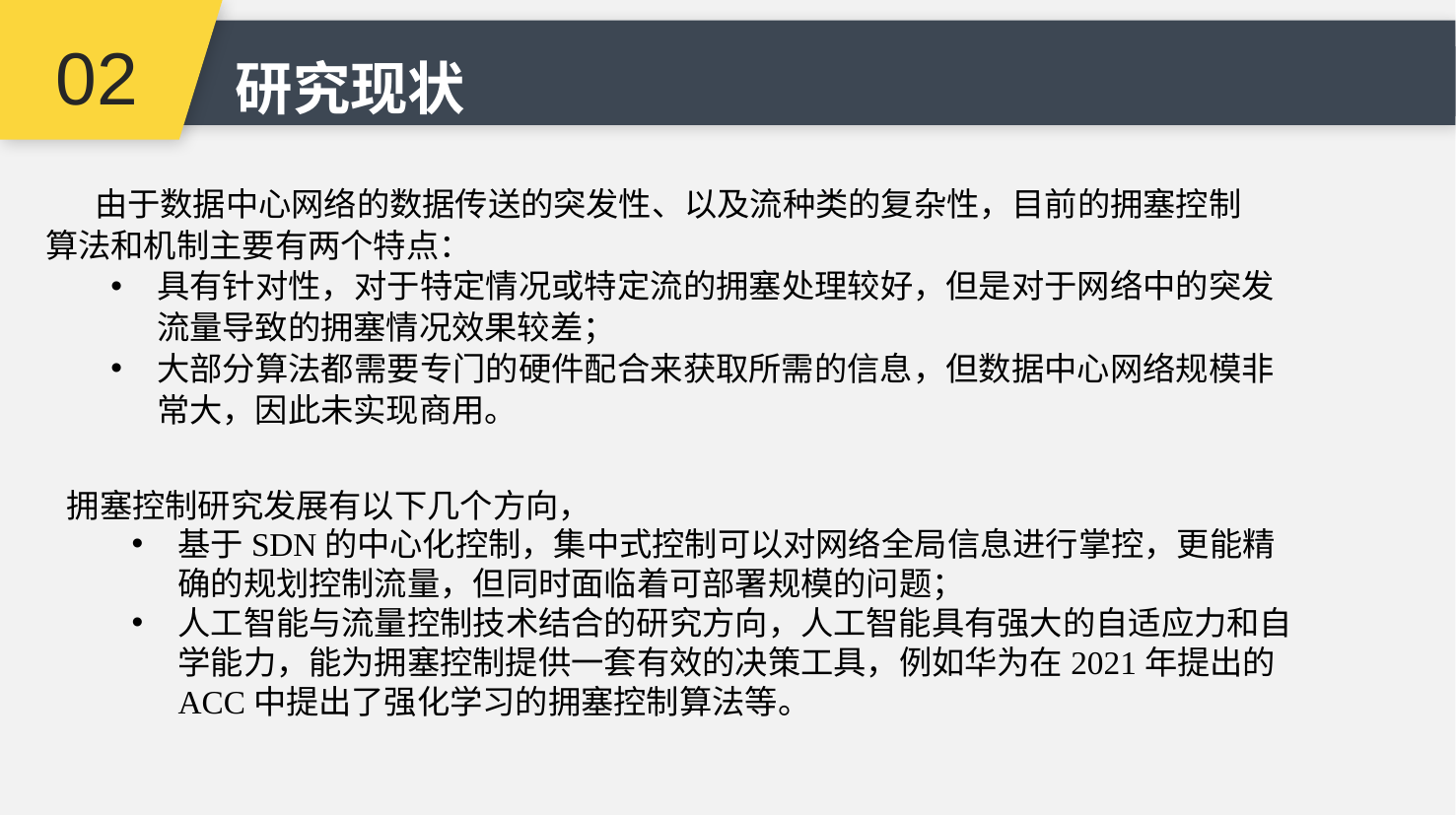

02
研究现状

由于数据中心网络的数据传送的突发性、以及流种类的复杂性，目前的拥塞控制算法和机制主要有两个特点：
具有针对性，对于特定情况或特定流的拥塞处理较好，但是对于网络中的突发流量导致的拥塞情况效果较差；
大部分算法都需要专门的硬件配合来获取所需的信息，但数据中心网络规模非常大，因此未实现商用。
拥塞控制研究发展有以下几个方向，
基于SDN的中心化控制，集中式控制可以对网络全局信息进行掌控，更能精确的规划控制流量，但同时面临着可部署规模的问题；
人工智能与流量控制技术结合的研究方向，人工智能具有强大的自适应力和自学能力，能为拥塞控制提供一套有效的决策工具，例如华为在2021年提出的ACC中提出了强化学习的拥塞控制算法等。